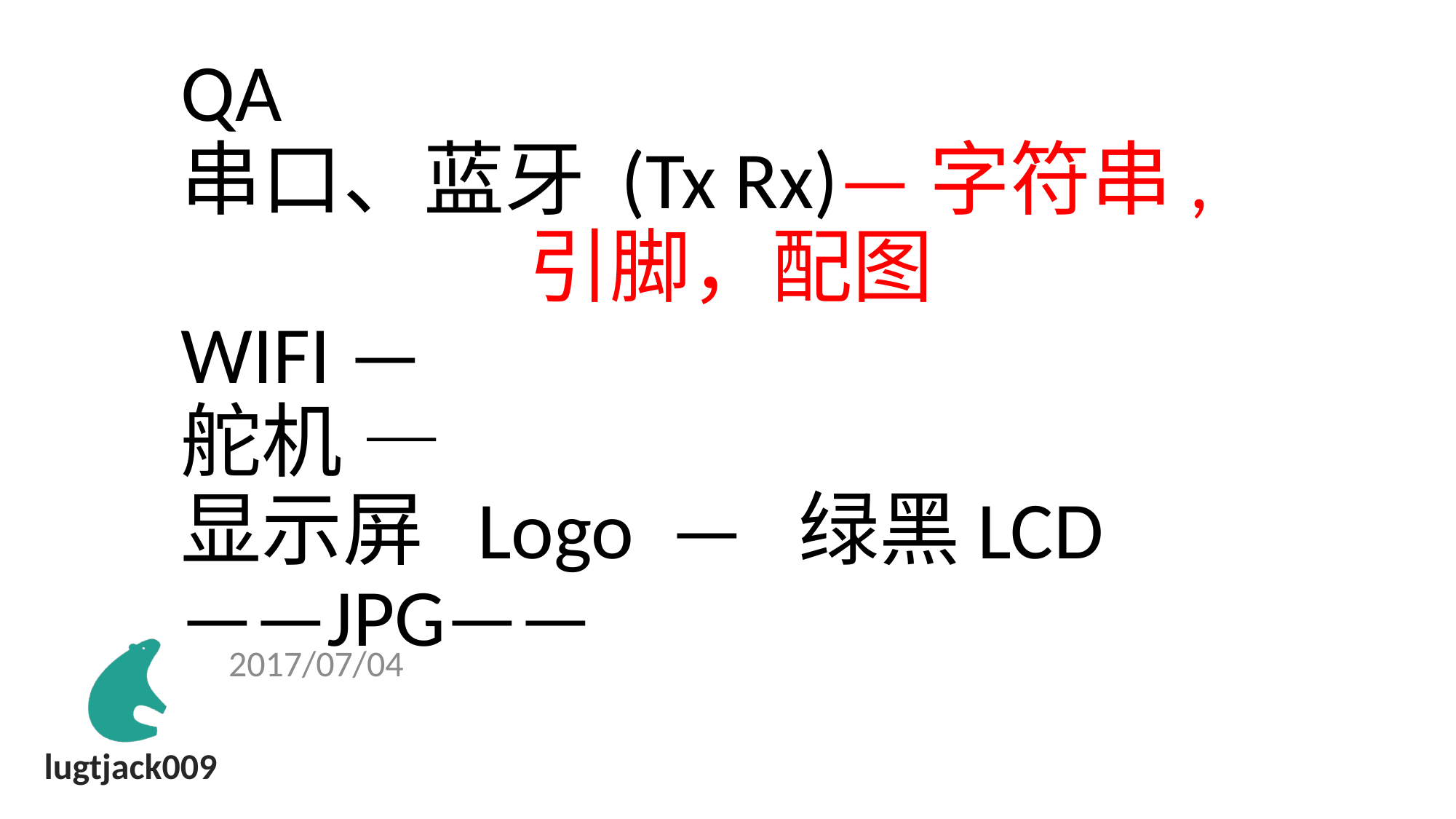

# QA 串口、蓝牙 (Tx Rx)—字符串, 引脚，配图 WIFI — 舵机 — 显示屏  Logo  —  绿黑LCD ——JPG——
2017/07/04